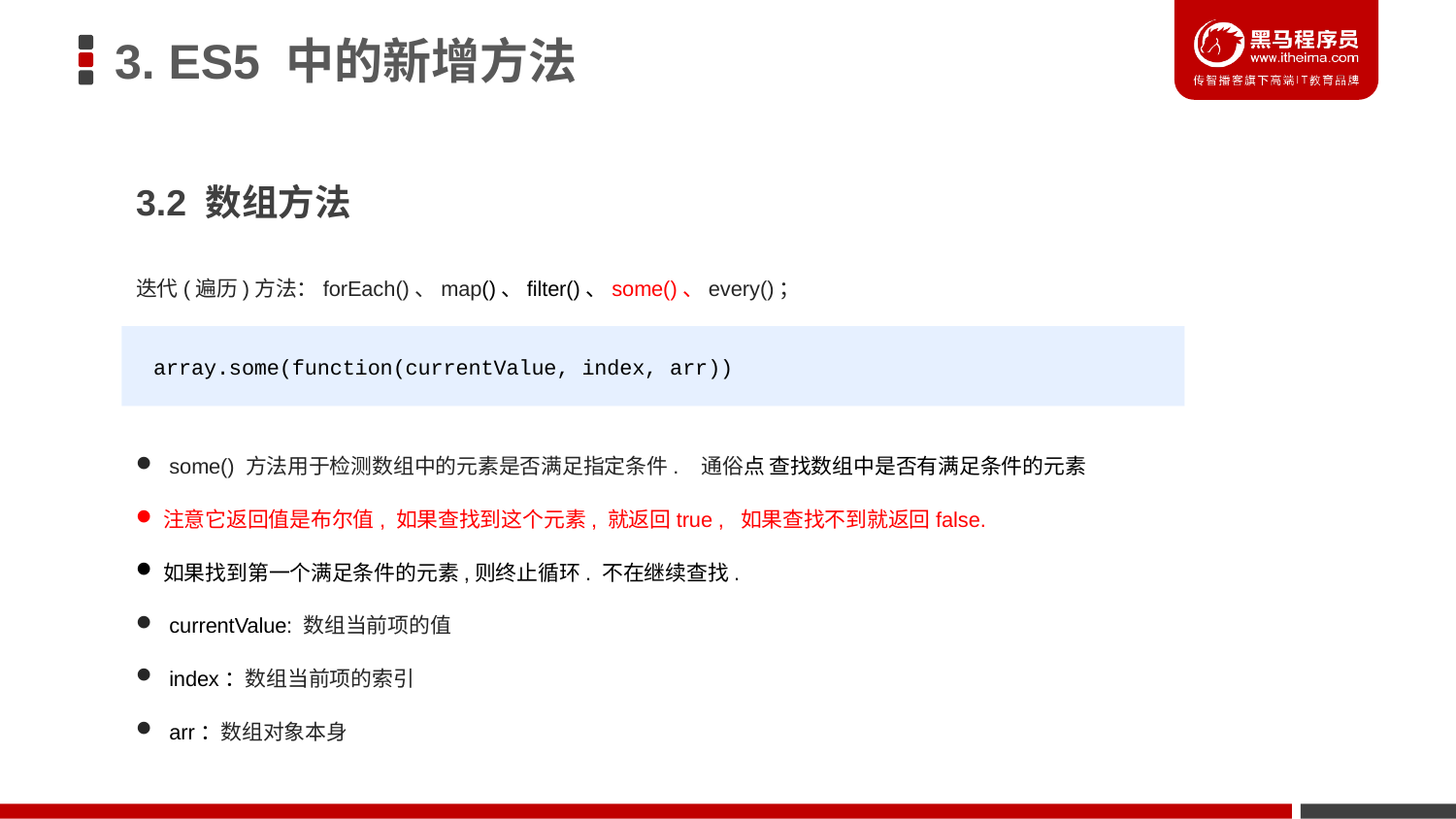

# 3. ES5 中的新增方法
3.2 数组方法
迭代(遍历)方法：forEach()、map()、filter()、some()、every()；
array.some(function(currentValue, index, arr))
 some() 方法用于检测数组中的元素是否满足指定条件.   通俗点 查找数组中是否有满足条件的元素
注意它返回值是布尔值, 如果查找到这个元素, 就返回true ,  如果查找不到就返回false.
如果找到第一个满足条件的元素,则终止循环. 不在继续查找.
 currentValue: 数组当前项的值
 index：数组当前项的索引
 arr：数组对象本身